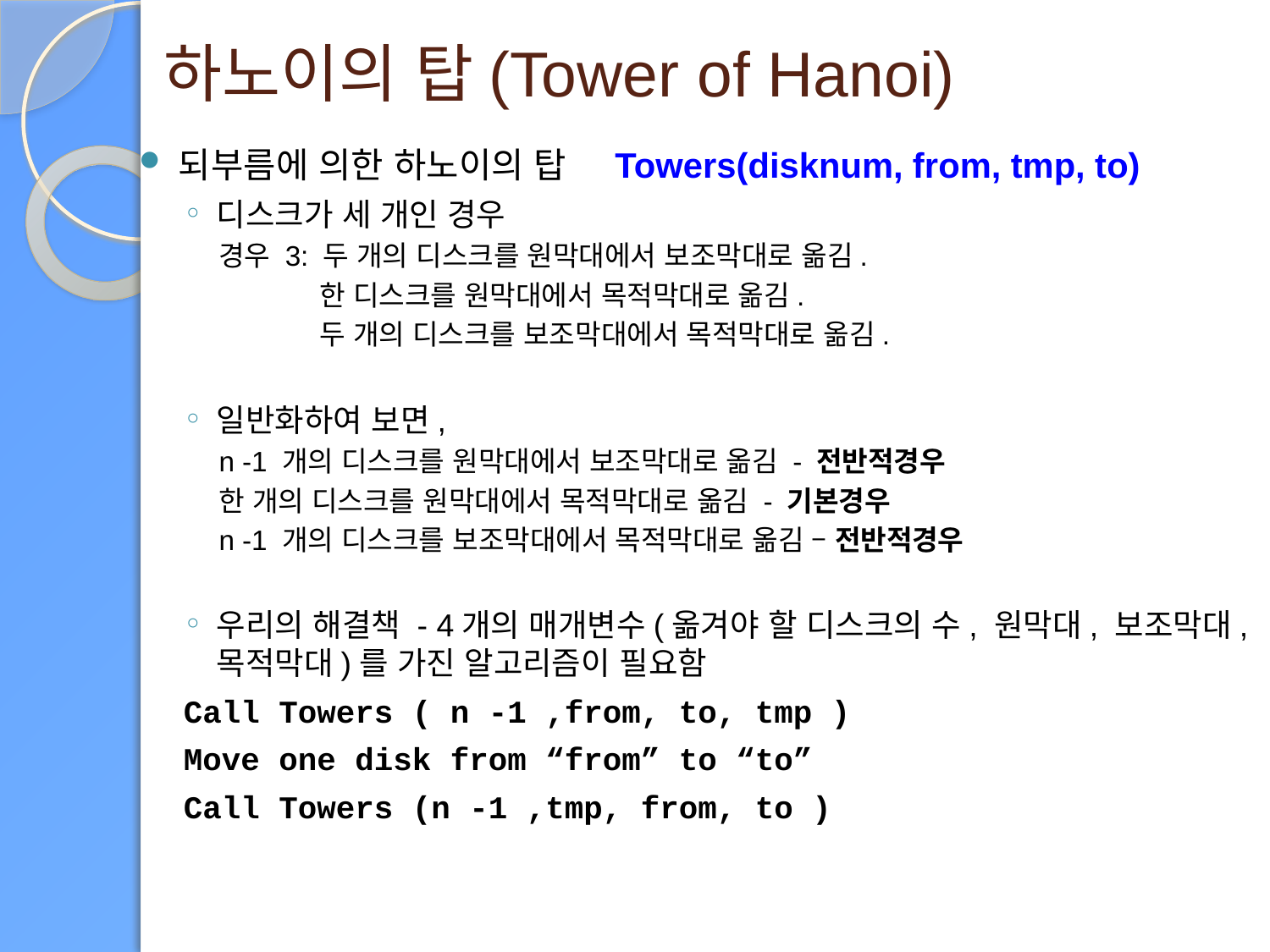

# 하노이의 탑(Tower of Hanoi)
되부름에 의한 하노이의 탑    Towers(disknum, from, tmp, to)
디스크가 세 개인 경우
경우 3: 두 개의 디스크를 원막대에서 보조막대로 옮김.
            한 디스크를 원막대에서 목적막대로 옮김.
            두 개의 디스크를 보조막대에서 목적막대로 옮김.

일반화하여 보면,
n -1 개의 디스크를 원막대에서 보조막대로 옮김 - 전반적경우
한 개의 디스크를 원막대에서 목적막대로 옮김 - 기본경우
n -1 개의 디스크를 보조막대에서 목적막대로 옮김 – 전반적경우

우리의 해결책 - 4개의 매개변수(옮겨야 할 디스크의 수, 원막대, 보조막대, 목적막대)를 가진 알고리즘이 필요함
Call Towers ( n -1 ,from, to, tmp )
Move one disk from “from” to “to”
Call Towers (n -1 ,tmp, from, to )